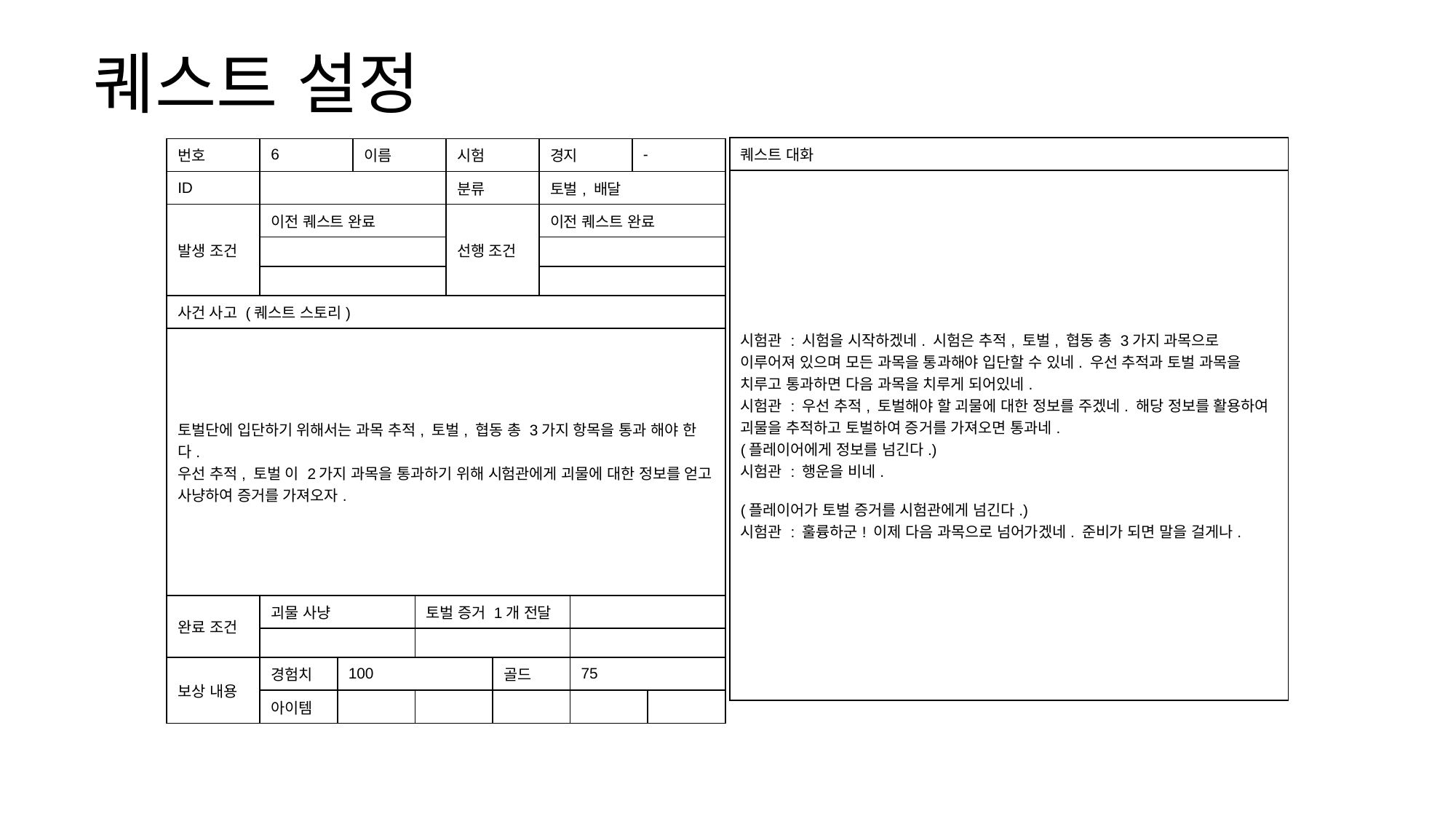

퀘스트 설정
| 퀘스트 대화 |
| --- |
| 시험관 : 시험을 시작하겠네. 시험은 추적, 토벌, 협동 총 3가지 과목으로 이루어져 있으며 모든 과목을 통과해야 입단할 수 있네. 우선 추적과 토벌 과목을 치루고 통과하면 다음 과목을 치루게 되어있네. 시험관 : 우선 추적, 토벌해야 할 괴물에 대한 정보를 주겠네. 해당 정보를 활용하여 괴물을 추적하고 토벌하여 증거를 가져오면 통과네. (플레이어에게 정보를 넘긴다.) 시험관 : 행운을 비네. (플레이어가 토벌 증거를 시험관에게 넘긴다.) 시험관 : 훌륭하군! 이제 다음 과목으로 넘어가겠네. 준비가 되면 말을 걸게나. |
| 번호 | 6 |  | 이름 |  | 시험 |  | 경지 |  | - |  |
| --- | --- | --- | --- | --- | --- | --- | --- | --- | --- | --- |
| ID |  |  |  |  | 분류 |  | 토벌, 배달 |  |  |  |
| 발생 조건 | 이전 퀘스트 완료 |  |  |  | 선행 조건 |  | 이전 퀘스트 완료 |  |  |  |
|  |  |  |  |  |  |  |  |  |  |  |
|  |  |  |  |  |  |  |  |  |  |  |
| 사건 사고 (퀘스트 스토리) |  |  |  |  |  |  |  |  |  |  |
| 토벌단에 입단하기 위해서는 과목 추적, 토벌, 협동 총 3가지 항목을 통과 해야 한다. 우선 추적, 토벌 이 2가지 과목을 통과하기 위해 시험관에게 괴물에 대한 정보를 얻고 사냥하여 증거를 가져오자. |  |  |  |  |  |  |  |  |  |  |
| 완료 조건 | 괴물 사냥 |  |  | 토벌 증거 1개 전달 |  |  |  |  |  |  |
|  |  |  |  |  |  |  |  |  |  |  |
| 보상 내용 | 경험치 | 100 |  |  |  | 골드 |  | 75 |  |  |
|  | 아이템 |  |  |  |  |  |  |  |  |  |